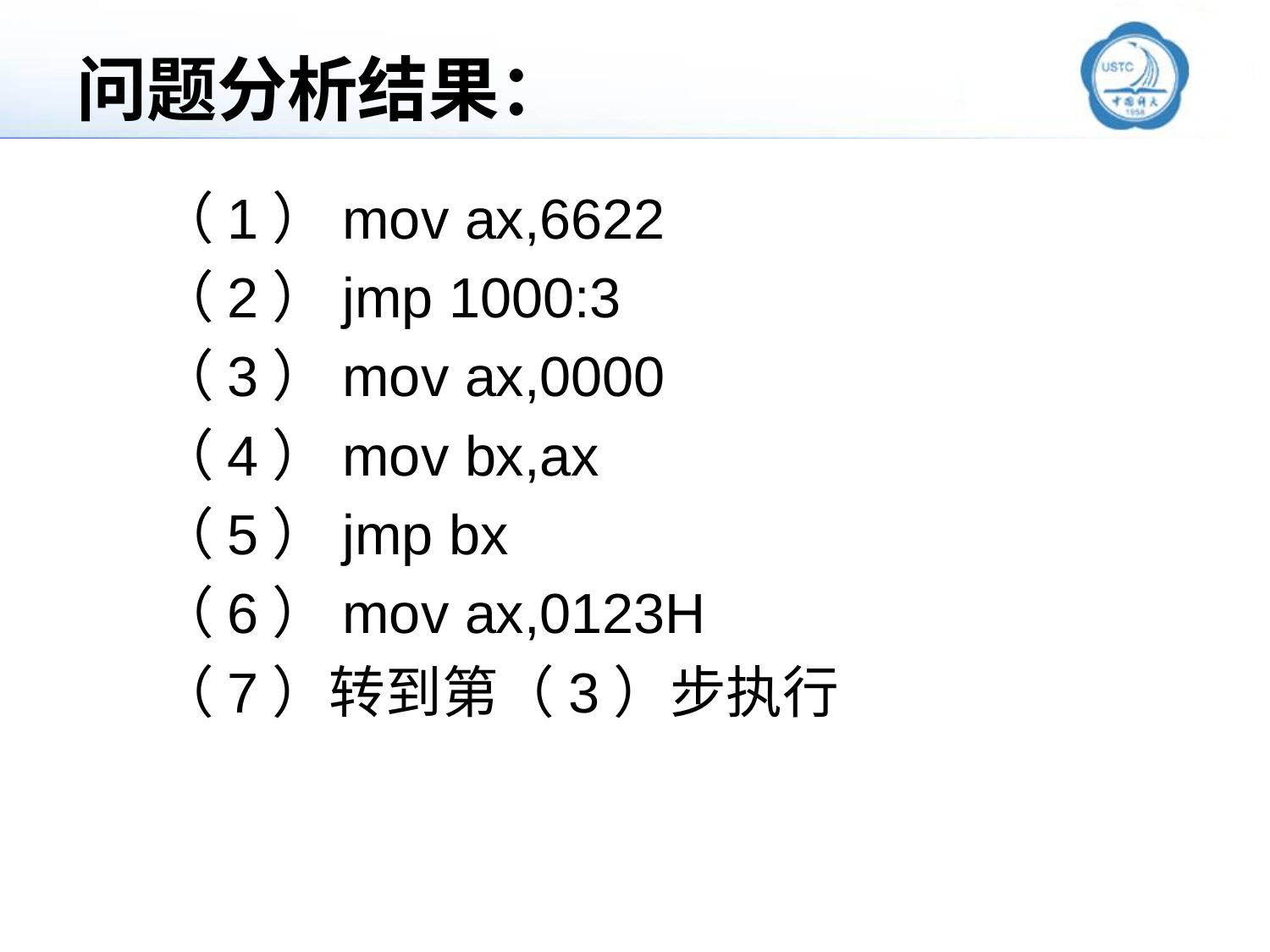

# 问题分析结果：
（1）mov ax,6622
（2）jmp 1000:3
（3）mov ax,0000
（4）mov bx,ax
（5）jmp bx
（6）mov ax,0123H
（7）转到第（3）步执行